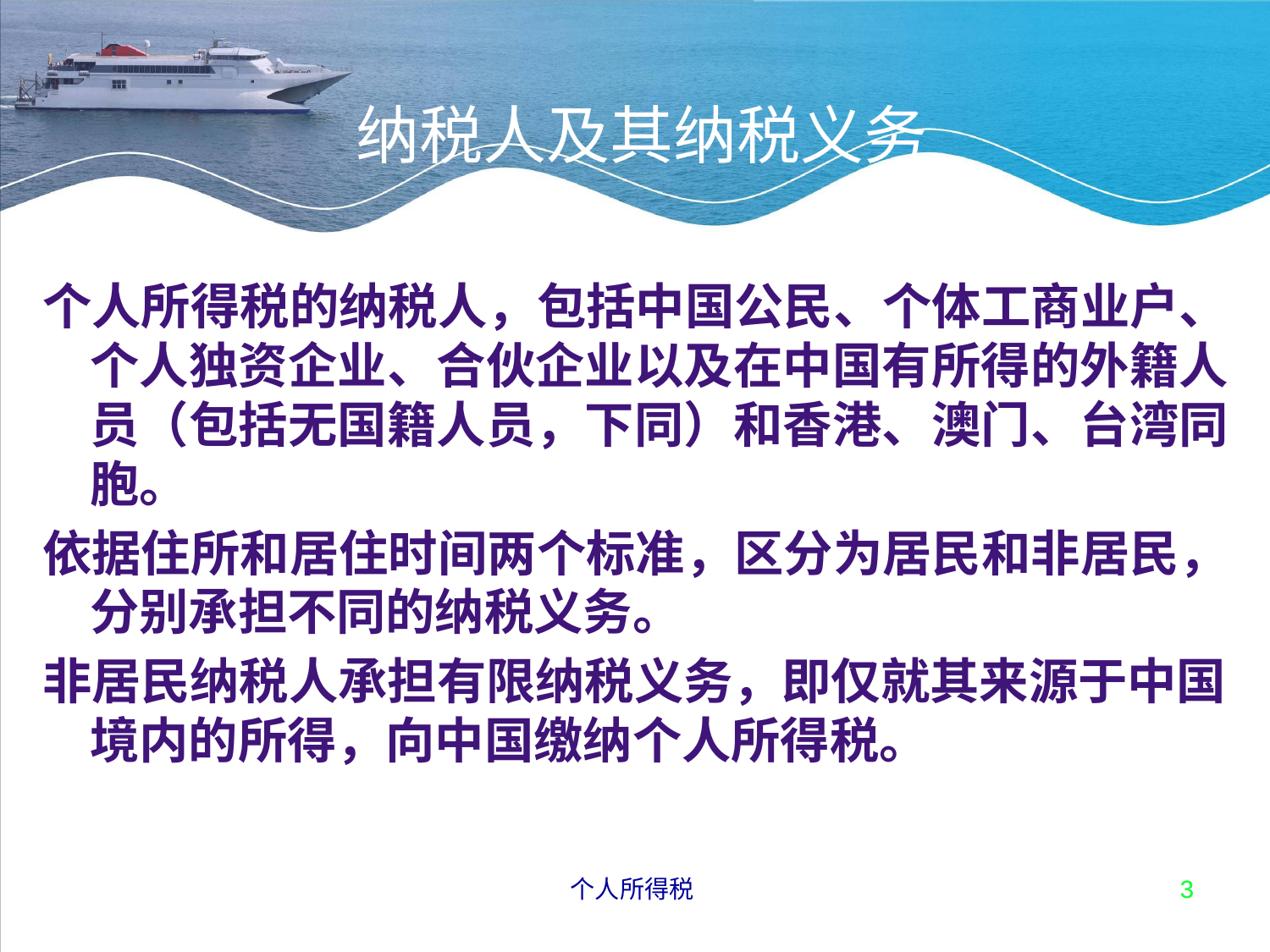

纳税人及其纳税义务
个人所得税的纳税人，包括中国公民、个体工商业户、个人独资企业、合伙企业以及在中国有所得的外籍人员（包括无国籍人员，下同）和香港、澳门、台湾同胞。
依据住所和居住时间两个标准，区分为居民和非居民，分别承担不同的纳税义务。
非居民纳税人承担有限纳税义务，即仅就其来源于中国境内的所得，向中国缴纳个人所得税。
个人所得税
3
3